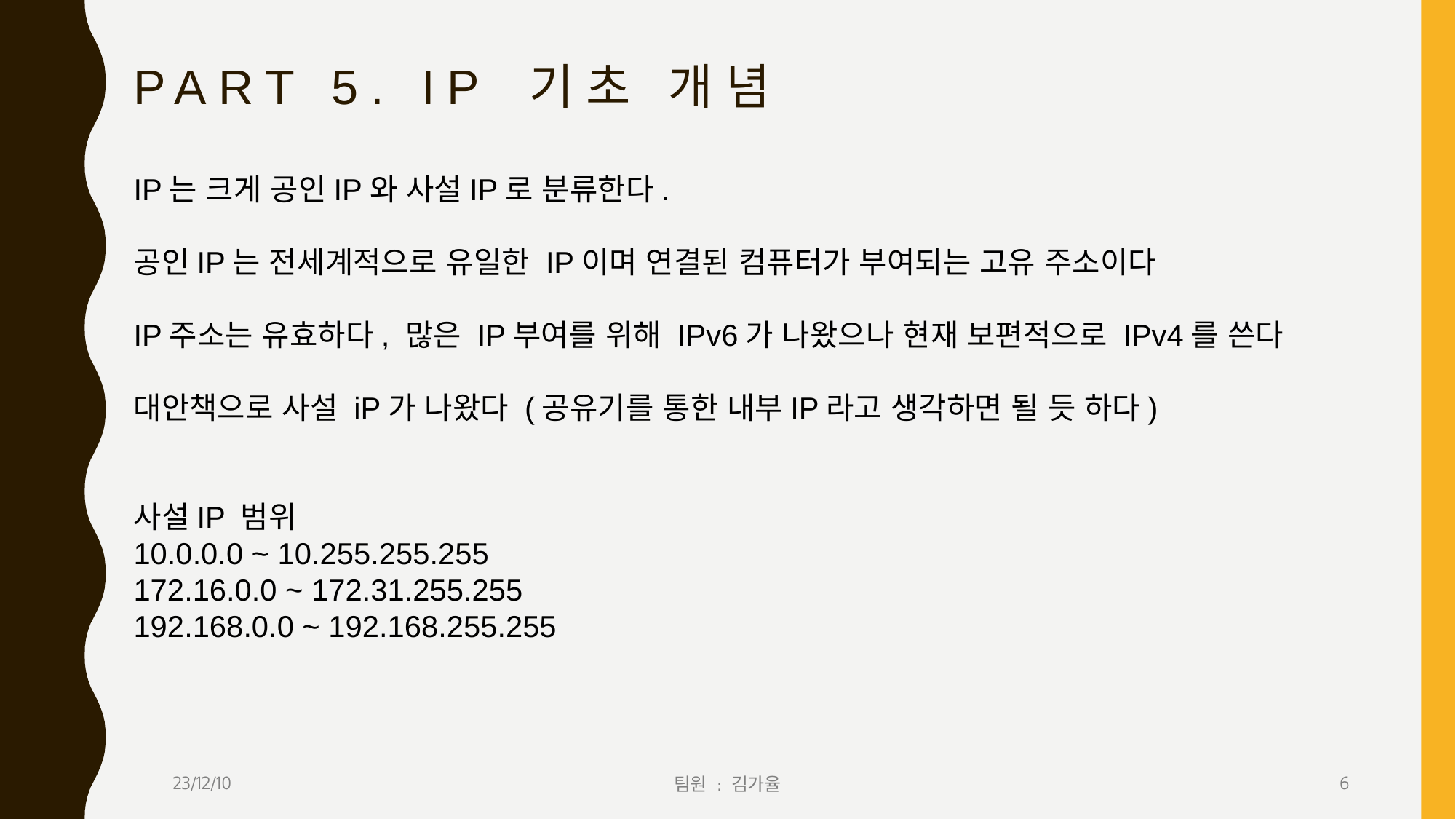

# part 5. IP 기초 개념
IP는 크게 공인IP와 사설IP로 분류한다.

공인IP는 전세계적으로 유일한 IP이며 연결된 컴퓨터가 부여되는 고유 주소이다

IP주소는 유효하다, 많은 IP부여를 위해 IPv6가 나왔으나 현재 보편적으로 IPv4를 쓴다

대안책으로 사설 iP가 나왔다 (공유기를 통한 내부IP라고 생각하면 될 듯 하다)

사설IP 범위
10.0.0.0 ~ 10.255.255.255
172.16.0.0 ~ 172.31.255.255
192.168.0.0 ~ 192.168.255.255

팀원 : 김가율
23/12/10
6